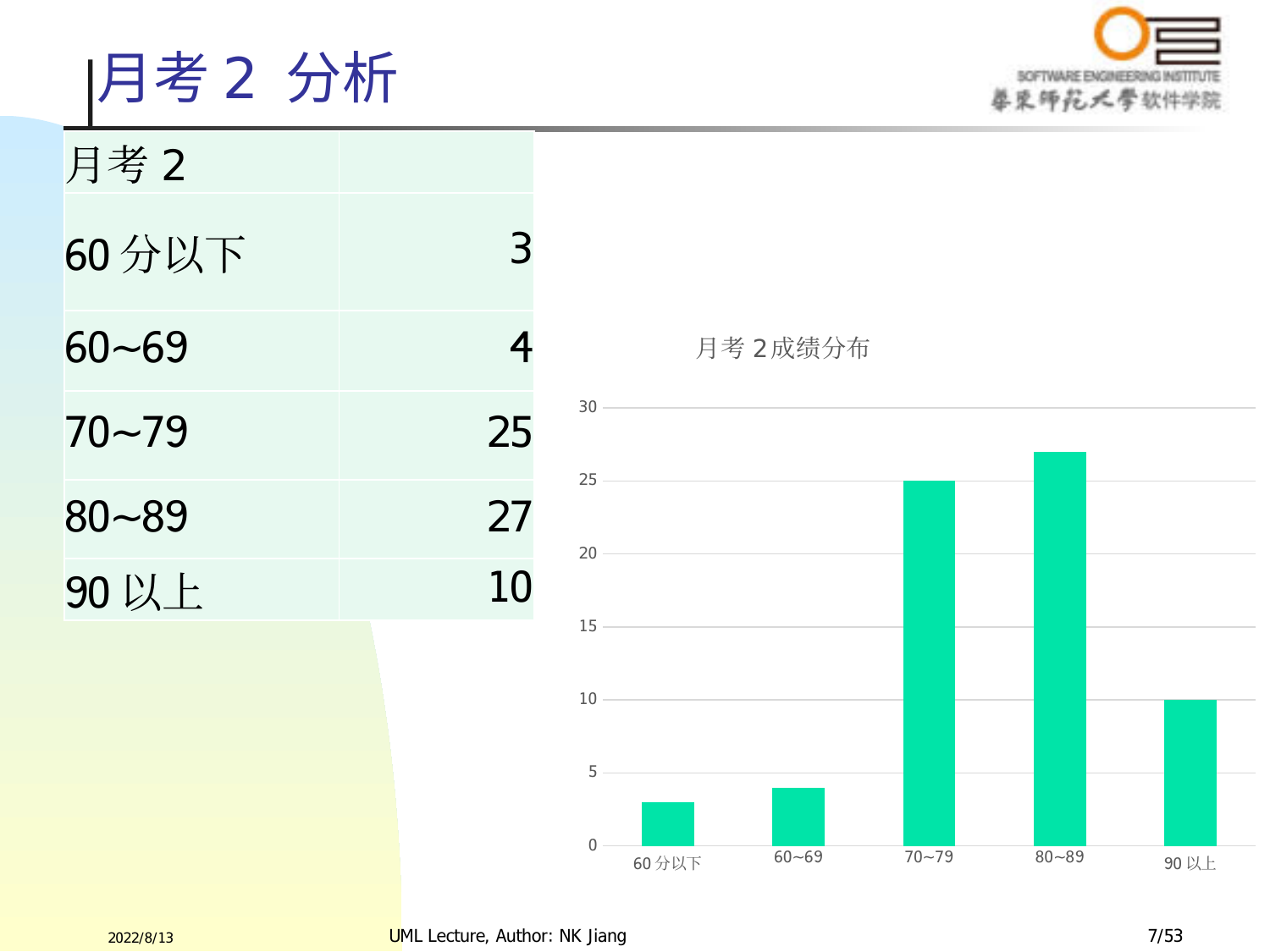

# 月考2 分析
| 月考2 |  |
| --- | --- |
| 60分以下 | 3 |
| 60~69 | 4 |
| 70~79 | 25 |
| 80~89 | 27 |
| 90以上 | 10 |

### Chart: 月考2成绩分布

| Category |  |
|---|---|
| 60分以下 | 3.0 |
| 60~69 | 4.0 |
| 70~79 | 25.0 |
| 80~89 | 27.0 |
| 90以上 | 10.0 |
2022/8/13
UML Lecture, Author: NK Jiang
7/53